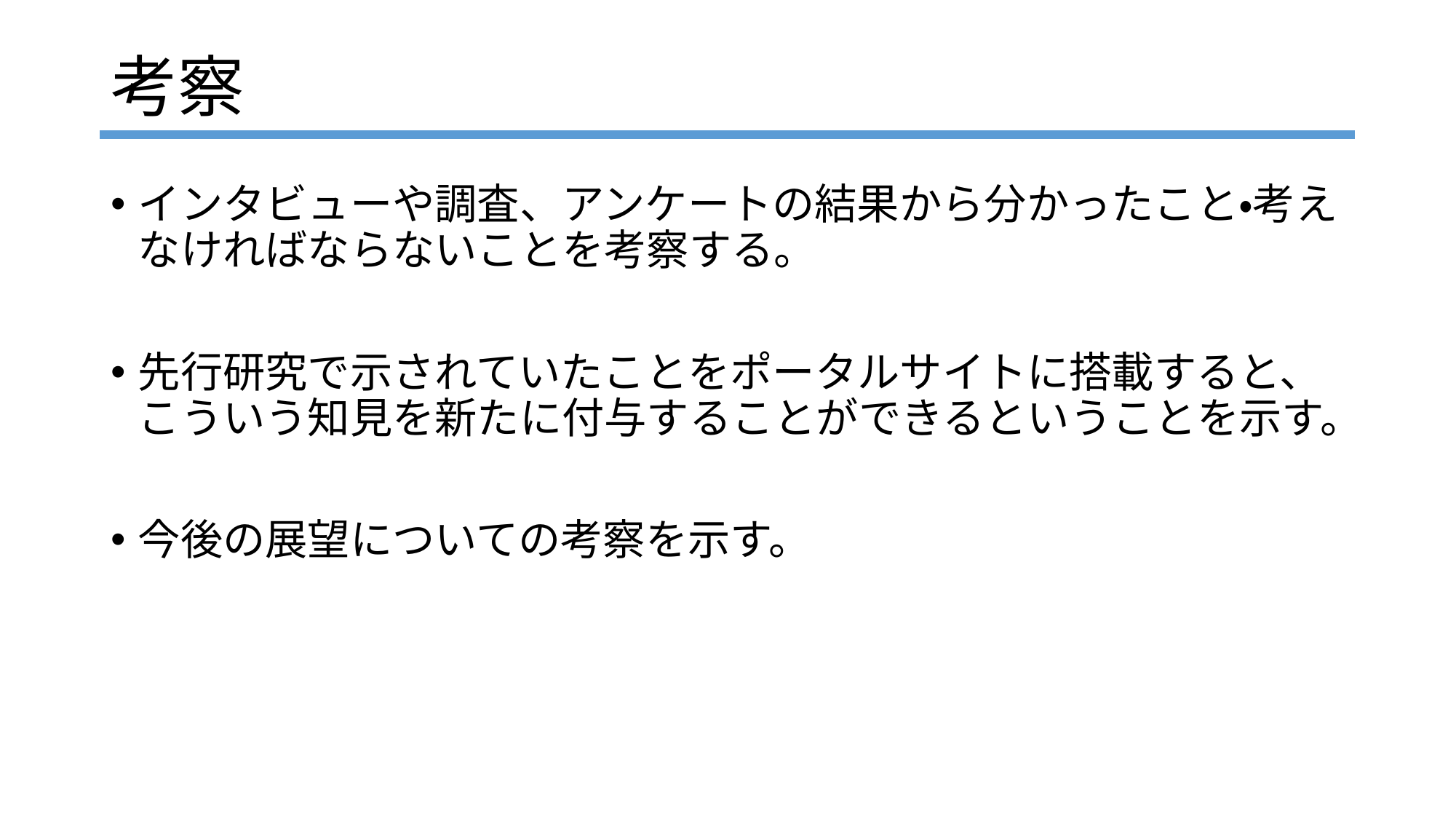

考察
インタビューや調査、アンケートの結果から分かったこと・考えなければならないことを考察する。

先行研究で示されていたことをポータルサイトに搭載すると、こういう知見を新たに付与することができるということを示す。

今後の展望についての考察を示す。